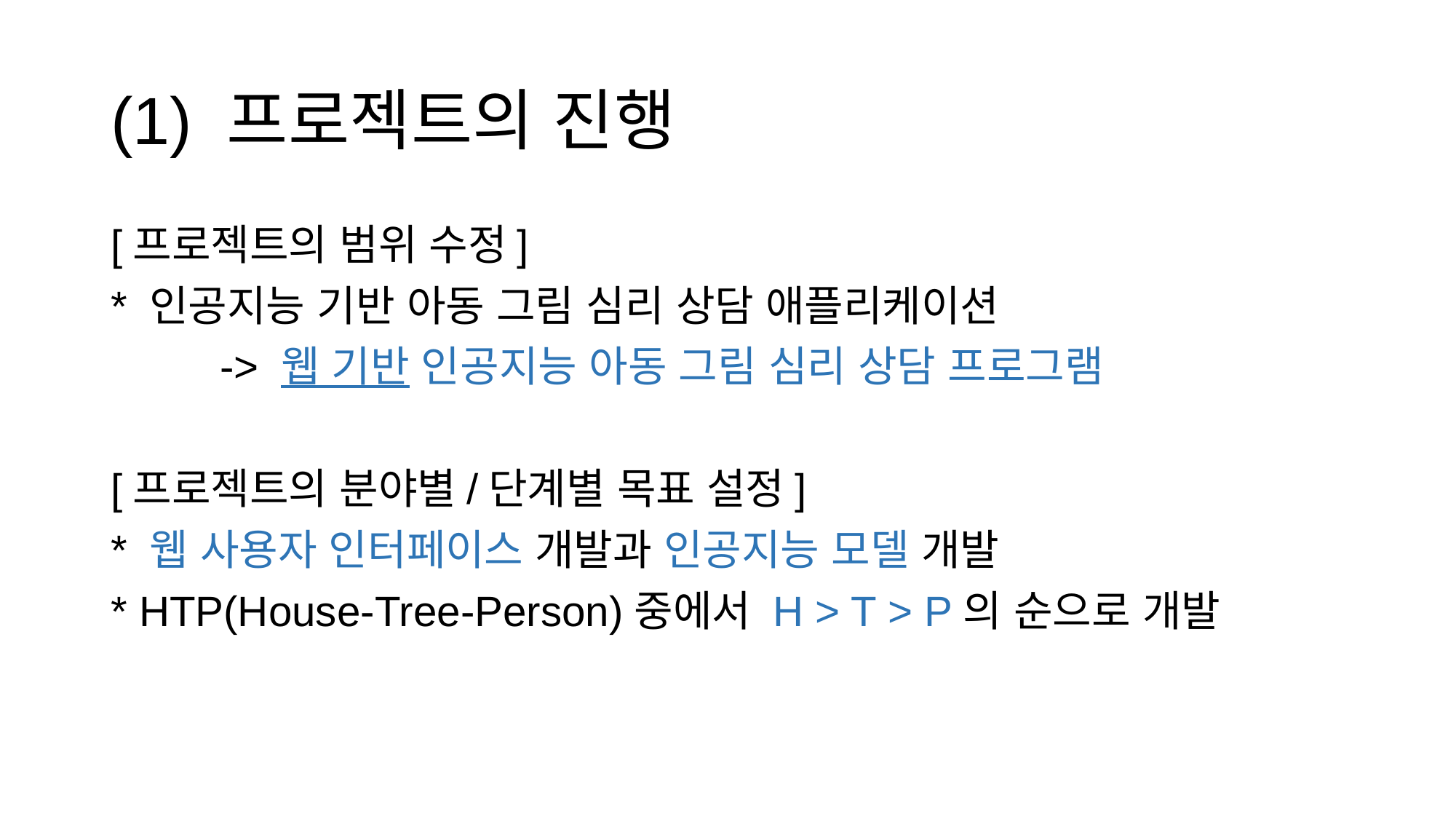

# (1) 프로젝트의 진행
[프로젝트의 범위 수정]
* 인공지능 기반 아동 그림 심리 상담 애플리케이션
	-> 웹 기반 인공지능 아동 그림 심리 상담 프로그램

[프로젝트의 분야별/단계별 목표 설정]
* 웹 사용자 인터페이스 개발과 인공지능 모델 개발
* HTP(House-Tree-Person)중에서 H > T > P의 순으로 개발